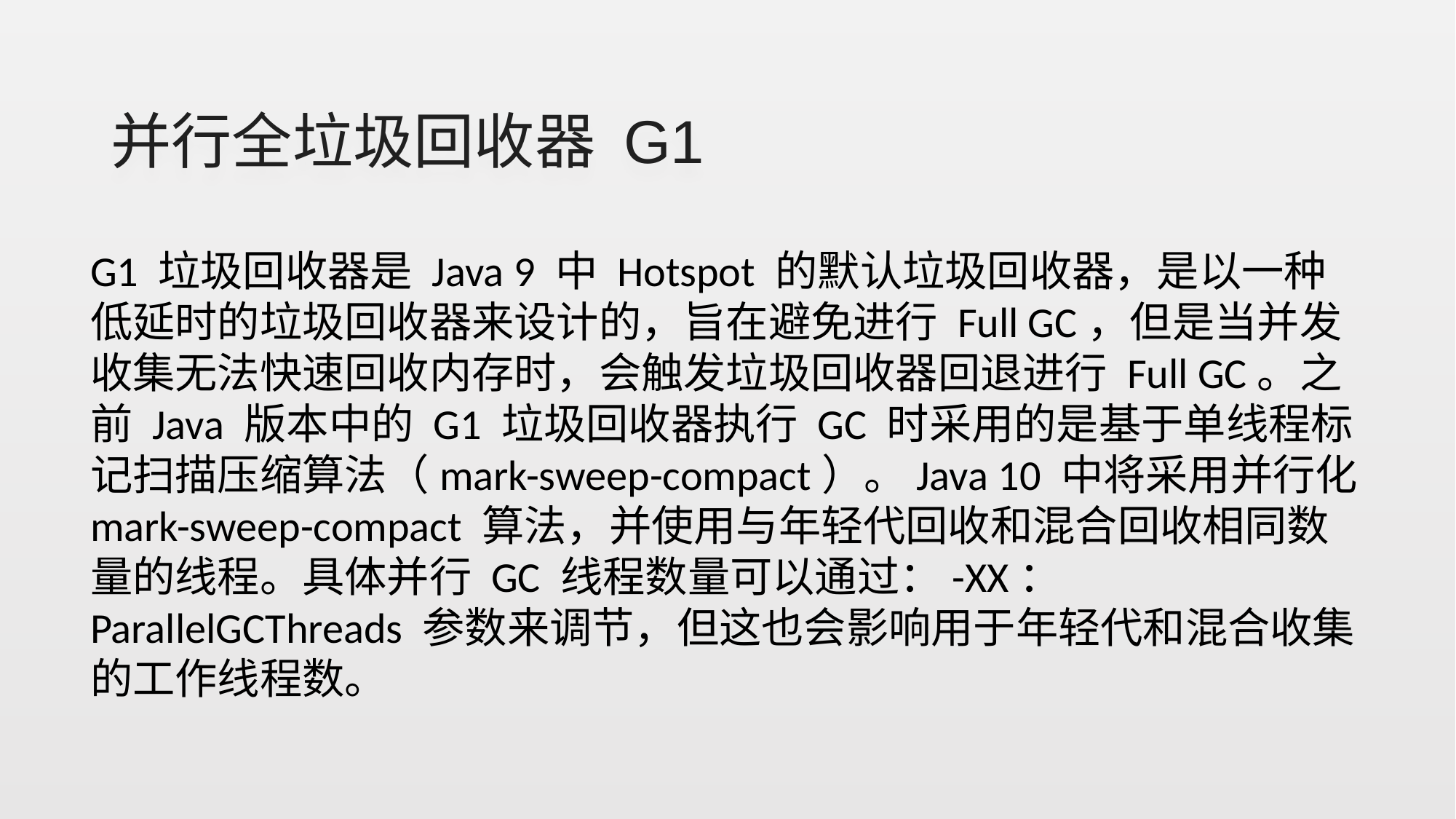

# 并行全垃圾回收器 G1
G1 垃圾回收器是 Java 9 中 Hotspot 的默认垃圾回收器，是以一种低延时的垃圾回收器来设计的，旨在避免进行 Full GC，但是当并发收集无法快速回收内存时，会触发垃圾回收器回退进行 Full GC。之前 Java 版本中的 G1 垃圾回收器执行 GC 时采用的是基于单线程标记扫描压缩算法（mark-sweep-compact）。Java 10 中将采用并行化 mark-sweep-compact 算法，并使用与年轻代回收和混合回收相同数量的线程。具体并行 GC 线程数量可以通过：-XX：ParallelGCThreads 参数来调节，但这也会影响用于年轻代和混合收集的工作线程数。